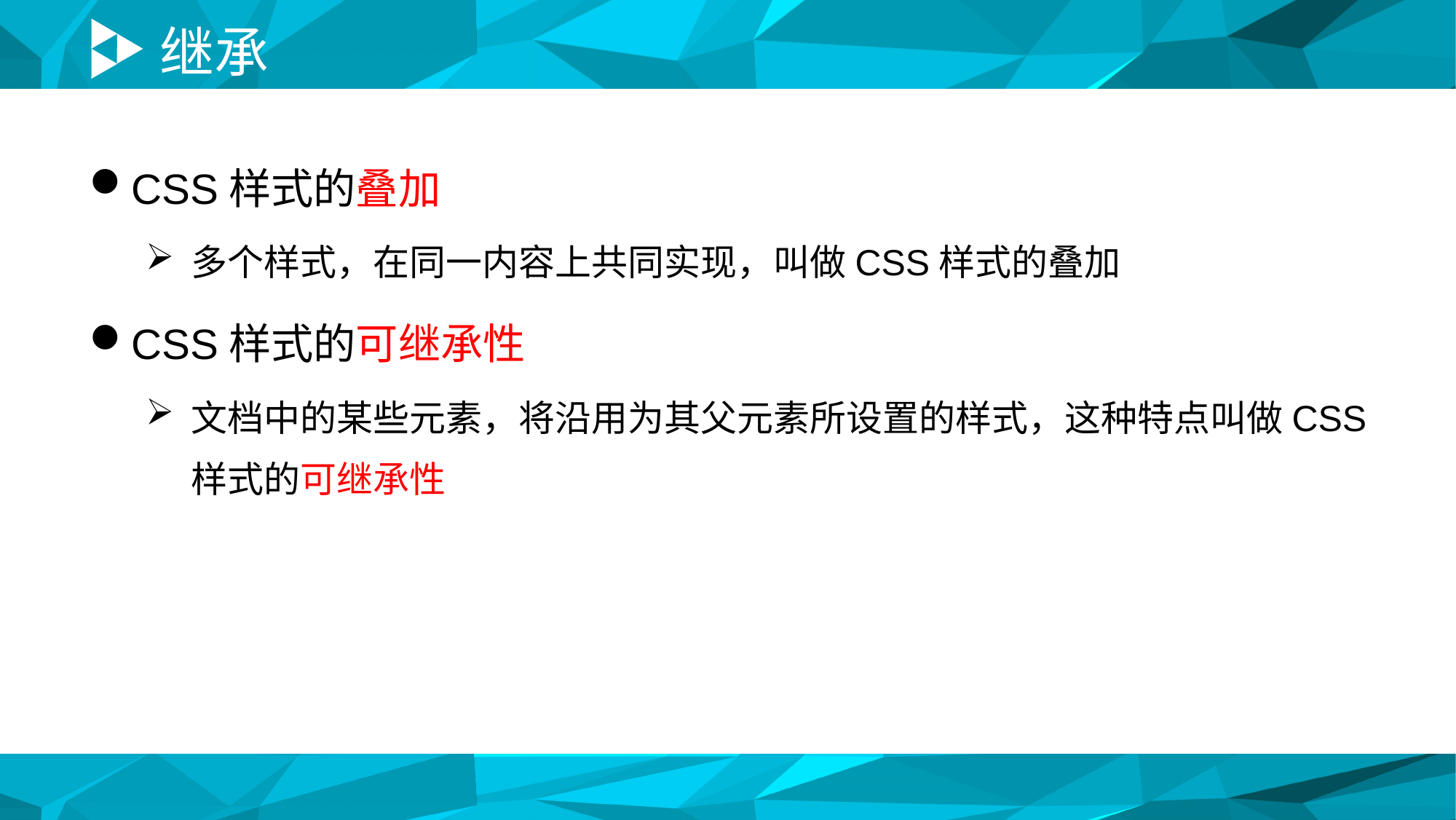

# 继承
CSS样式的叠加
多个样式，在同一内容上共同实现，叫做CSS样式的叠加
CSS样式的可继承性
文档中的某些元素，将沿用为其父元素所设置的样式，这种特点叫做CSS样式的可继承性